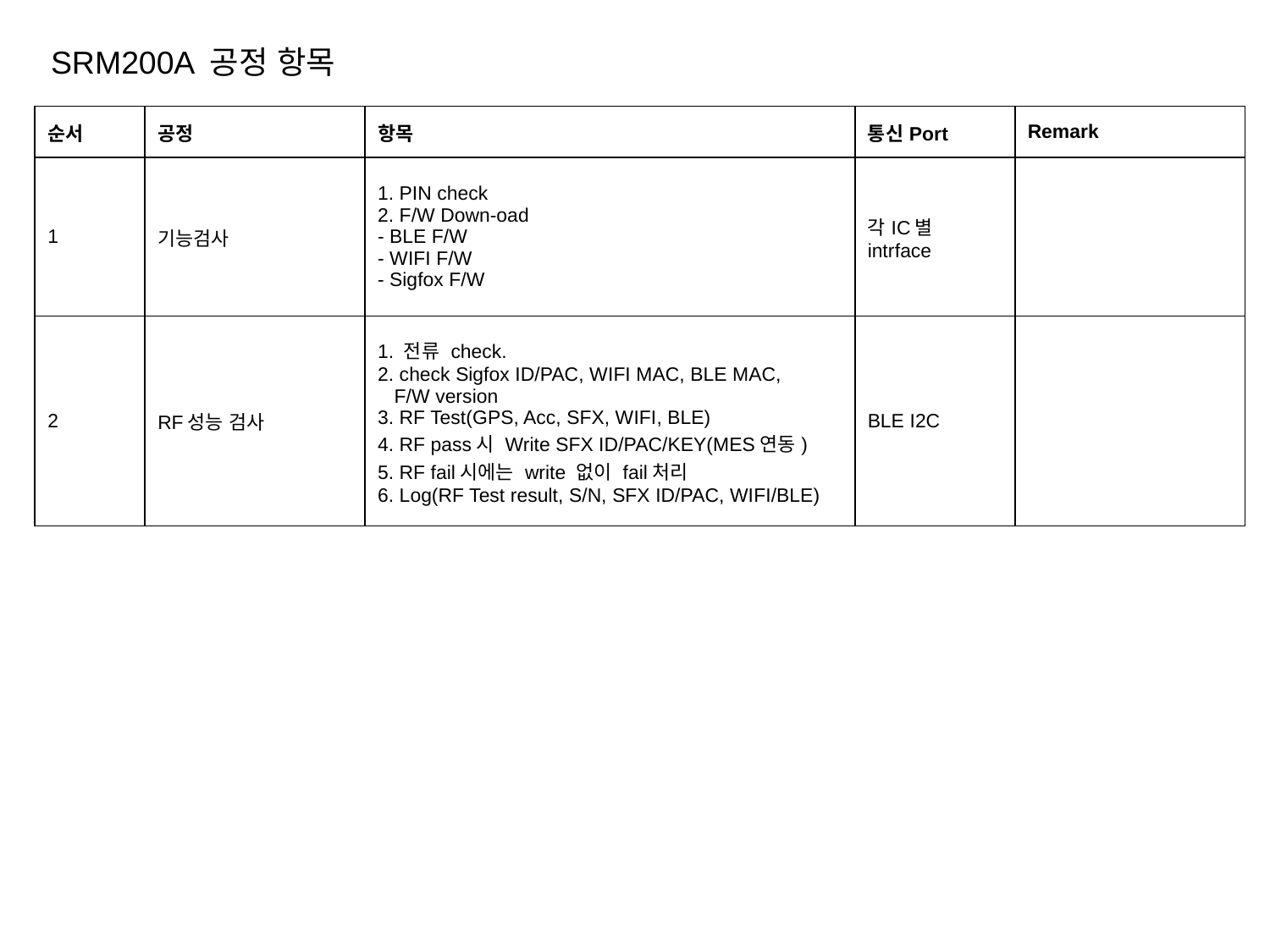

SRM200A 공정 항목
| 순서 | 공정 | 항목 | 통신Port | Remark |
| --- | --- | --- | --- | --- |
| 1 | 기능검사 | 1. PIN check 2. F/W Down-oad - BLE F/W - WIFI F/W - Sigfox F/W | 각IC별 intrface |  |
| 2 | RF성능 검사 | 1. 전류 check. 2. check Sigfox ID/PAC, WIFI MAC, BLE MAC, F/W version 3. RF Test(GPS, Acc, SFX, WIFI, BLE) 4. RF pass시 Write SFX ID/PAC/KEY(MES연동) 5. RF fail시에는 write 없이 fail처리 6. Log(RF Test result, S/N, SFX ID/PAC, WIFI/BLE) | BLE I2C |  |